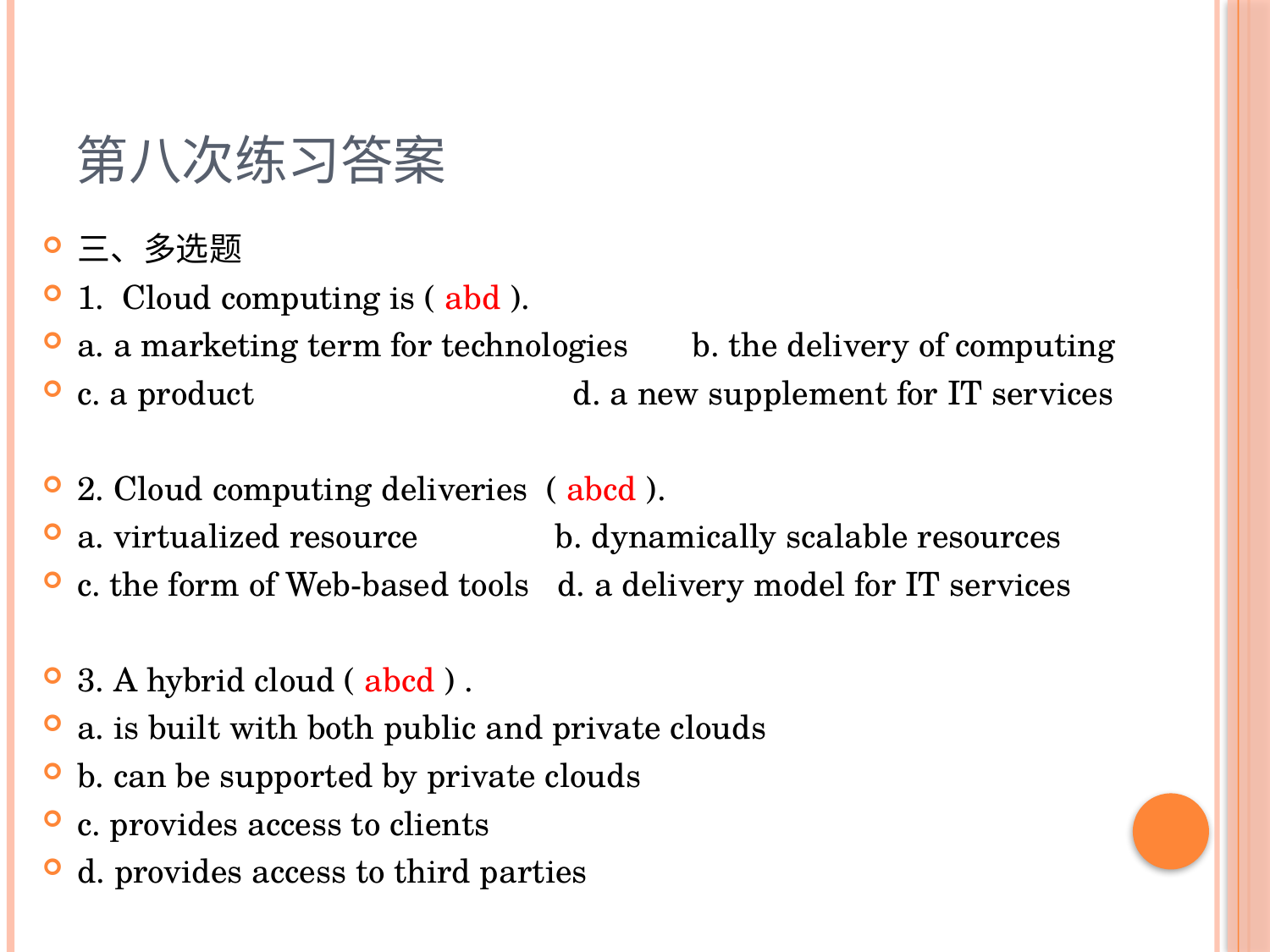

# 第八次练习答案
三、多选题
1.  Cloud computing is ( abd ).
a. a marketing term for technologies       b. the delivery of computing
c. a product                                   d. a new supplement for IT services

2. Cloud computing deliveries  ( abcd ).
a. virtualized resource               b. dynamically scalable resources
c. the form of Web-based tools   d. a delivery model for IT services

3. A hybrid cloud ( abcd ) .
a. is built with both public and private clouds
b. can be supported by private clouds
c. provides access to clients
d. provides access to third parties